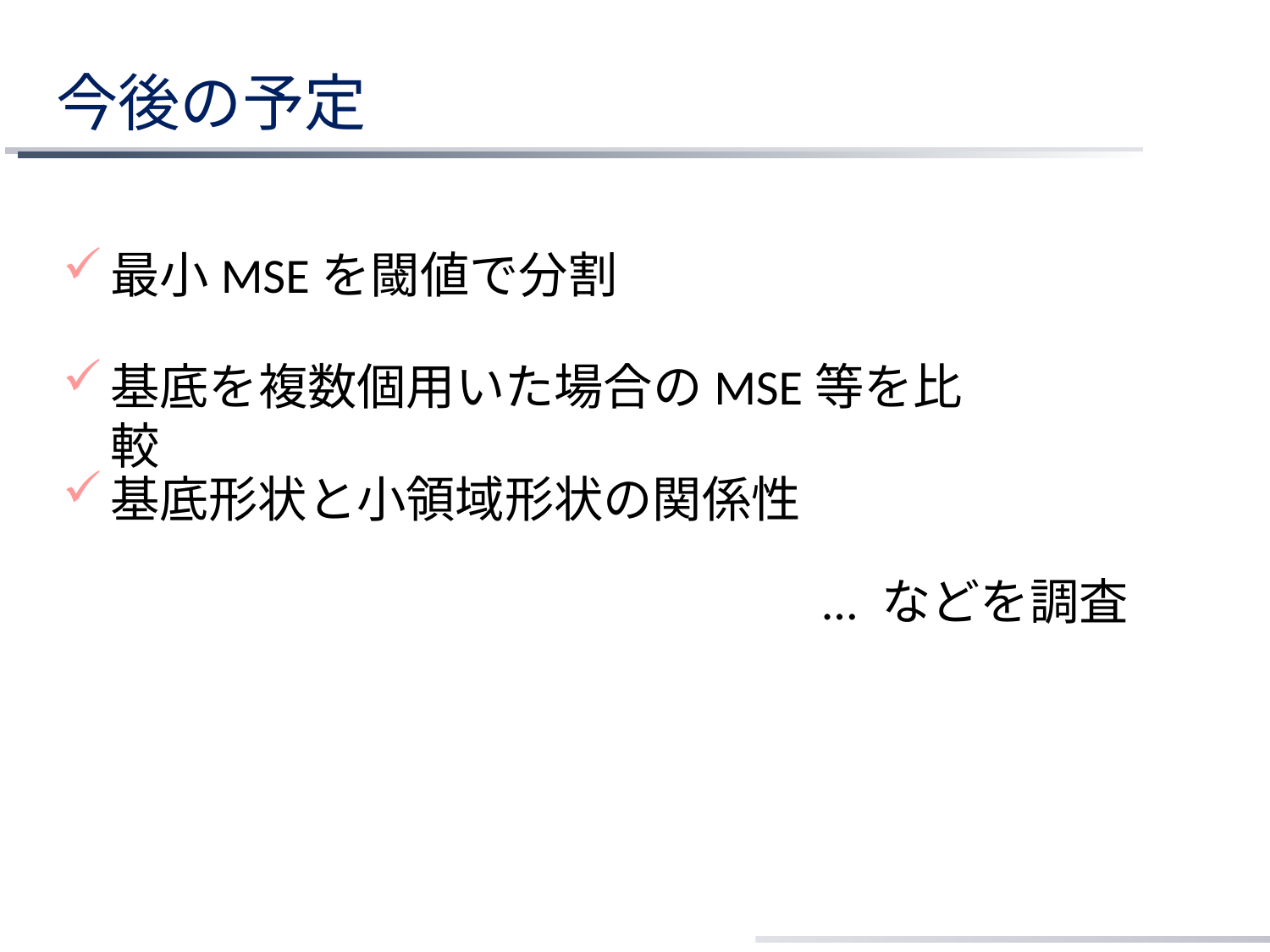

13
# 今後の予定
最小MSEを閾値で分割
基底を複数個用いた場合のMSE等を比較
基底形状と小領域形状の関係性
... などを調査